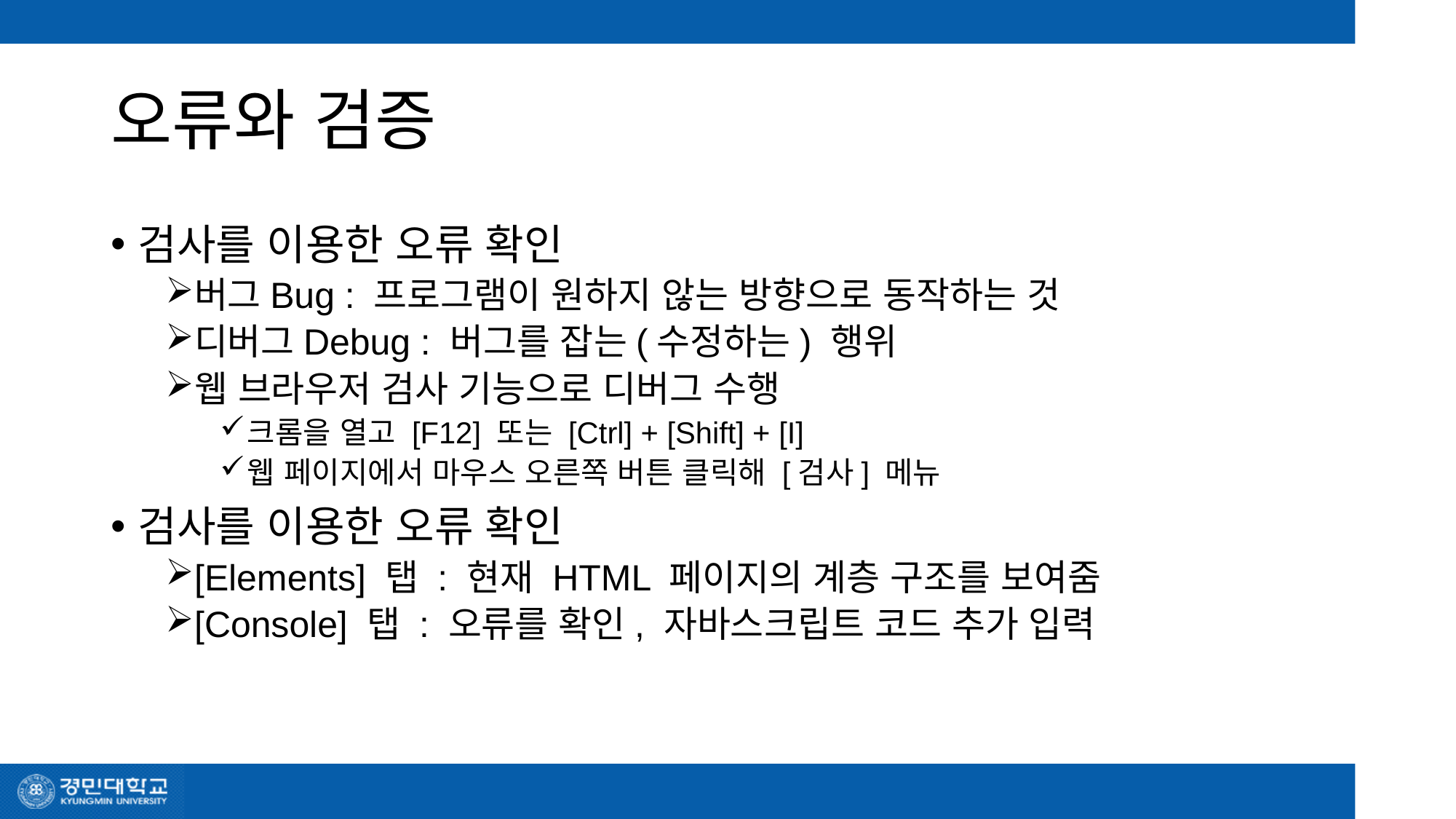

# 오류와 검증
검사를 이용한 오류 확인
버그Bug : 프로그램이 원하지 않는 방향으로 동작하는 것
디버그Debug : 버그를 잡는(수정하는) 행위
웹 브라우저 검사 기능으로 디버그 수행
크롬을 열고 [F12] 또는 [Ctrl] + [Shift] + [I]
웹 페이지에서 마우스 오른쪽 버튼 클릭해 [검사] 메뉴
검사를 이용한 오류 확인
[Elements] 탭 : 현재 HTML 페이지의 계층 구조를 보여줌
[Console] 탭 : 오류를 확인, 자바스크립트 코드 추가 입력